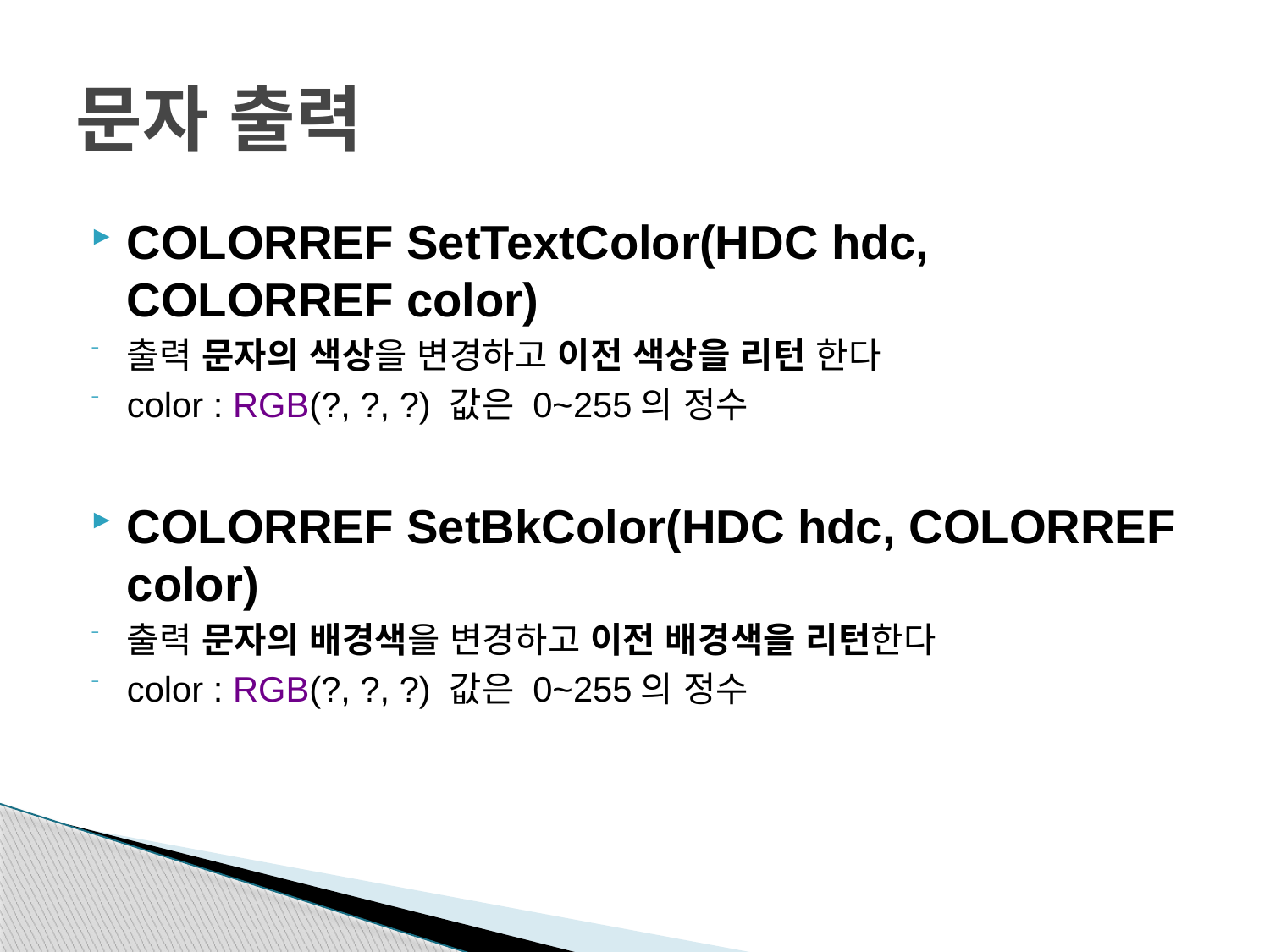

# 문자 출력
COLORREF SetTextColor(HDC hdc, COLORREF color)
출력 문자의 색상을 변경하고 이전 색상을 리턴 한다
color : RGB(?, ?, ?) 값은 0~255의 정수

COLORREF SetBkColor(HDC hdc, COLORREF color)
출력 문자의 배경색을 변경하고 이전 배경색을 리턴한다
color : RGB(?, ?, ?) 값은 0~255의 정수